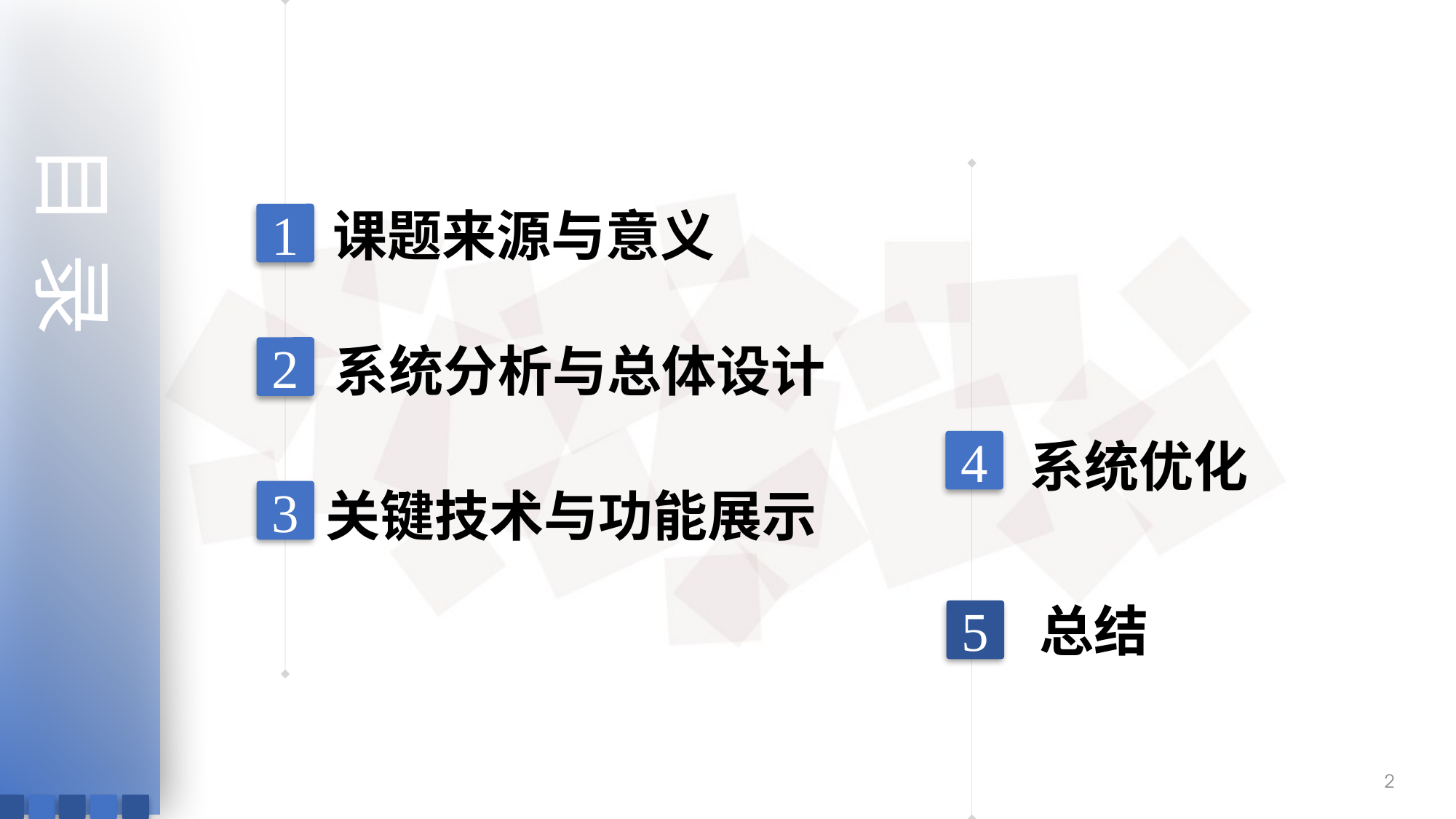

目 	录
课题来源与意义
1

系统分析与总体设计
2
系统优化
4
关键技术与功能展示
3
总结
5
2